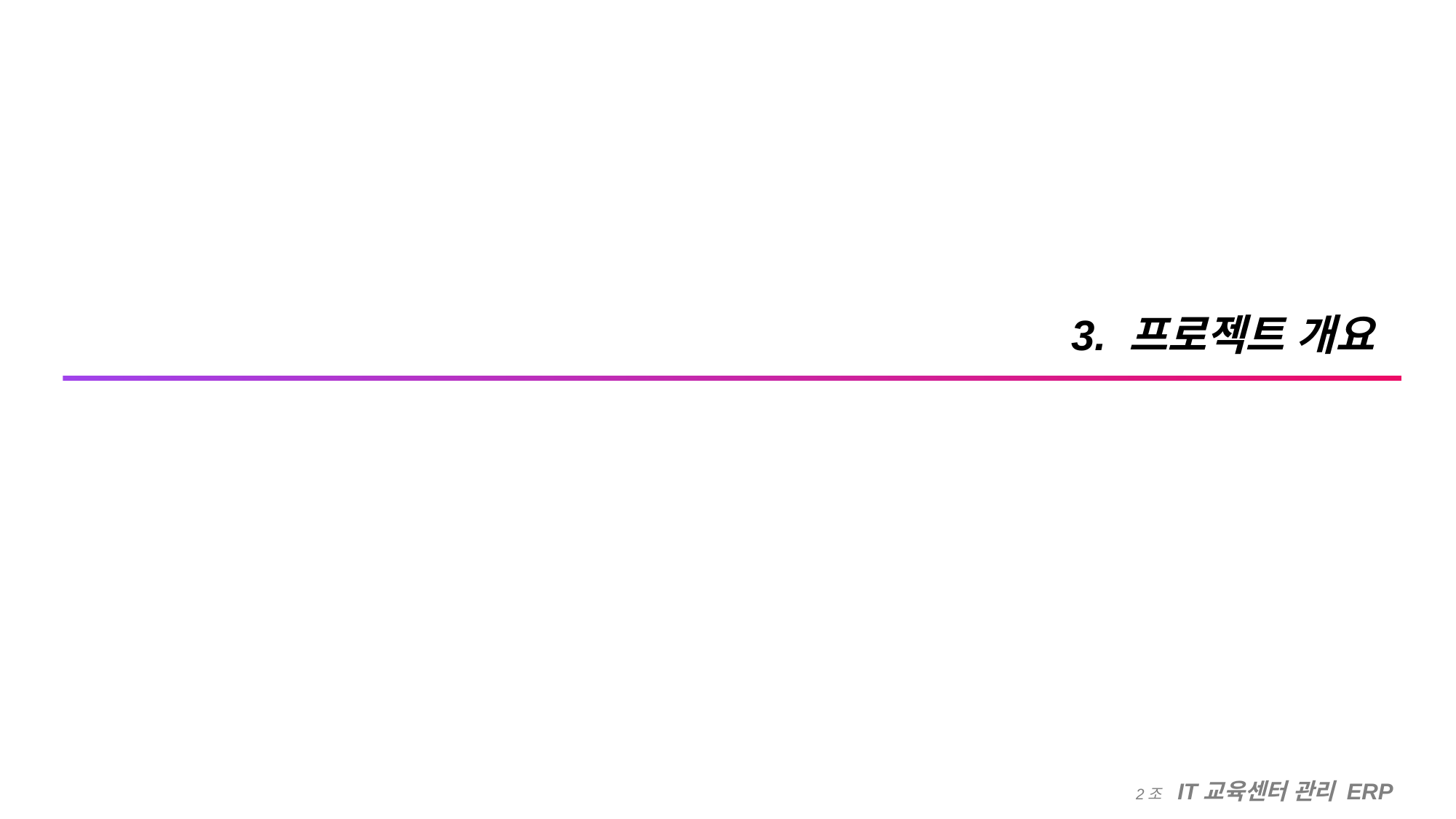

3. 프로젝트 개요

2조 IT교육센터 관리 ERP